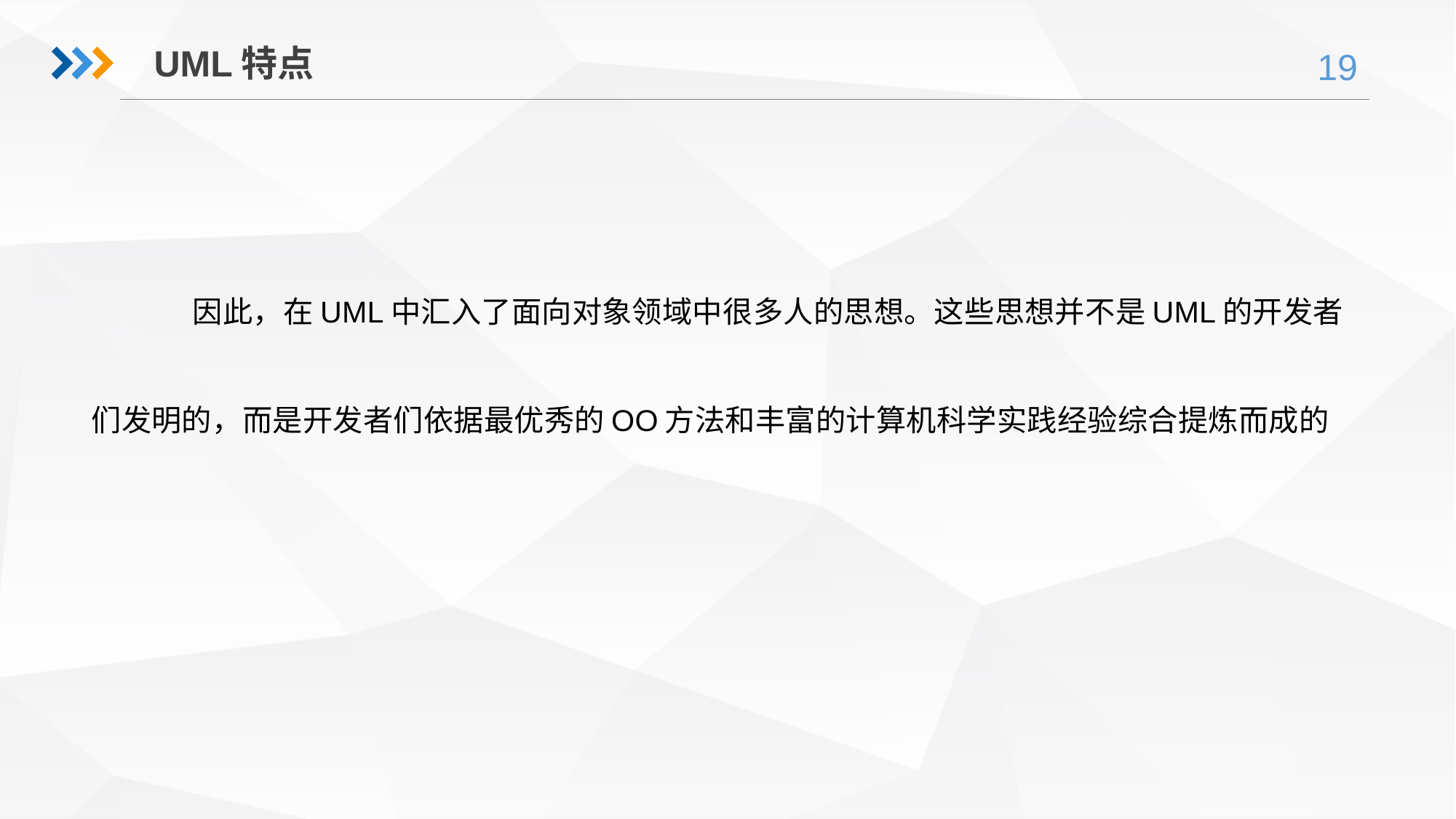

UML特点
	因此，在UML中汇入了面向对象领域中很多人的思想。这些思想并不是UML的开发者们发明的，而是开发者们依据最优秀的OO方法和丰富的计算机科学实践经验综合提炼而成的